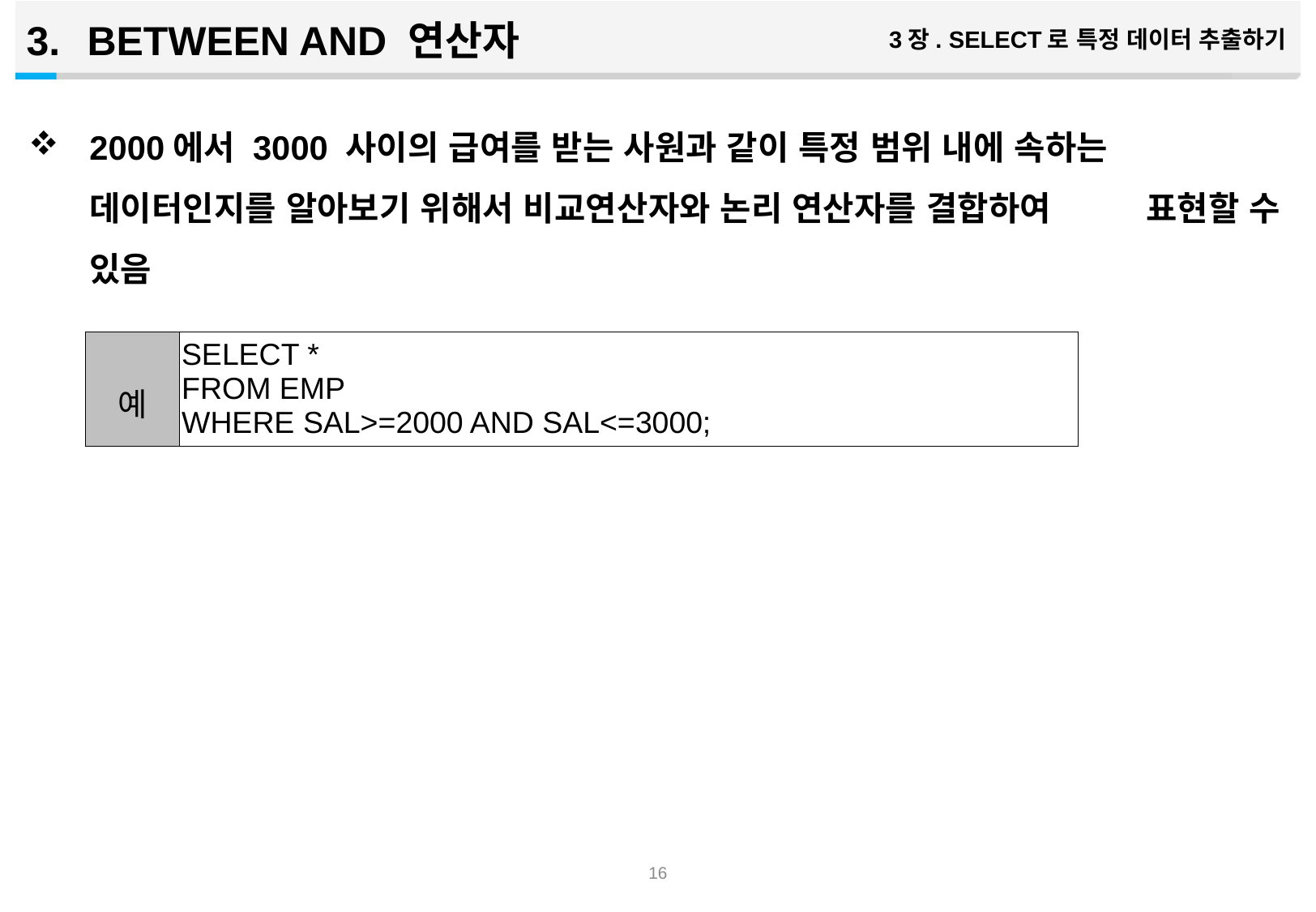

BETWEEN AND 연산자
3장. SELECT로 특정 데이터 추출하기
2000에서 3000 사이의 급여를 받는 사원과 같이 특정 범위 내에 속하는        데이터인지를 알아보기 위해서 비교연산자와 논리 연산자를 결합하여          표현할 수 있음

| 예 | SELECT \* FROM EMP WHERE SAL>=2000 AND SAL<=3000; |
| --- | --- |
16